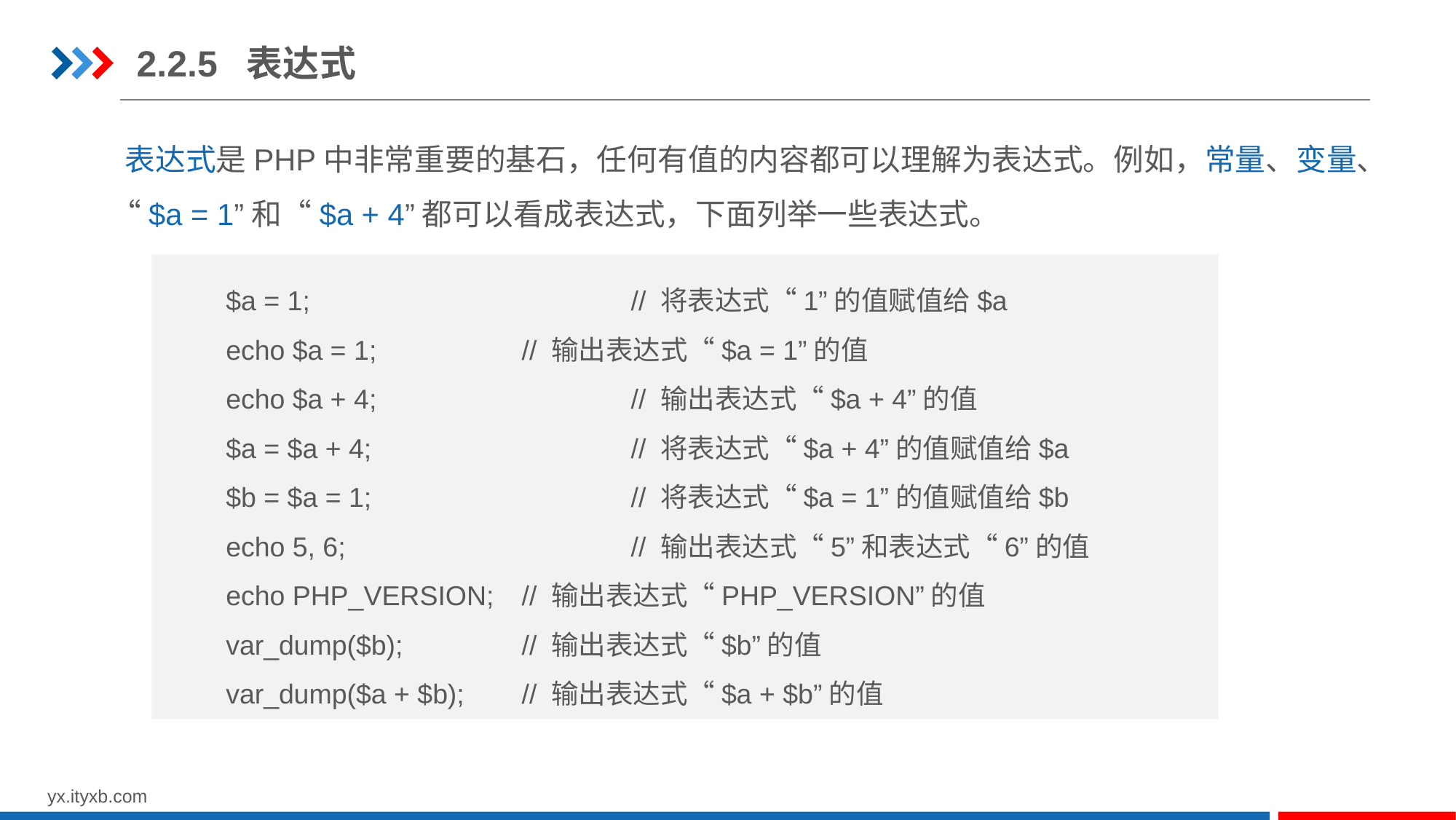

2.2.5  表达式
 表达式是PHP中非常重要的基石，任何有值的内容都可以理解为表达式。例如，常量、变量、“$a = 1”和“$a + 4”都可以看成表达式，下面列举一些表达式。

$a = 1;                		// 将表达式“1”的值赋值给$a
echo $a = 1;            	// 输出表达式“$a = 1”的值
echo $a + 4;           		// 输出表达式“$a + 4”的值
$a = $a + 4;            		// 将表达式“$a + 4”的值赋值给$a
$b = $a = 1;            		// 将表达式“$a = 1”的值赋值给$b
echo 5, 6;              		// 输出表达式“5”和表达式“6”的值
echo PHP_VERSION;	// 输出表达式“PHP_VERSION”的值
var_dump($b);           	// 输出表达式“$b”的值
var_dump($a + $b);      	// 输出表达式“$a + $b”的值